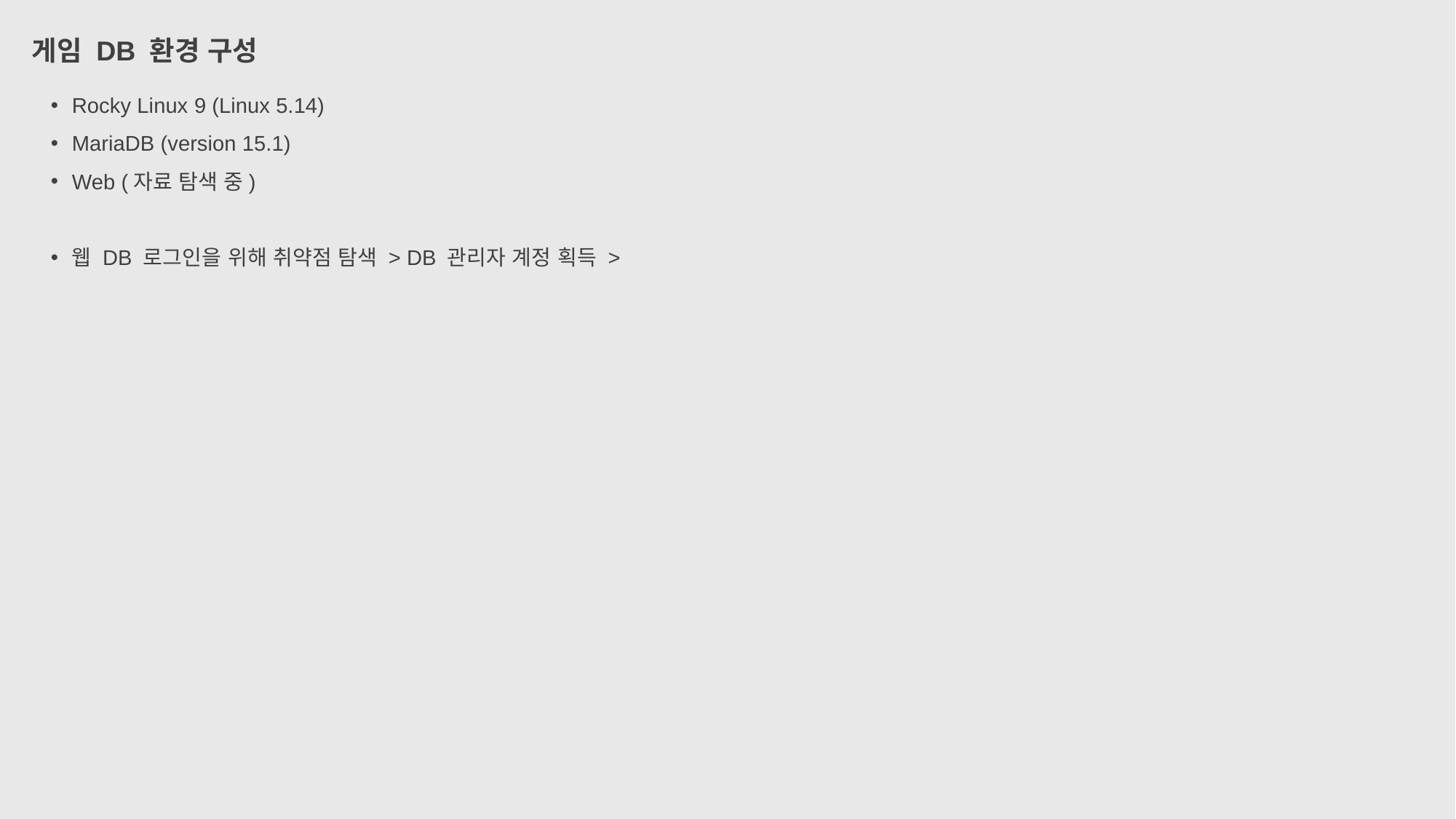

# 게임 DB 환경 구성
Rocky Linux 9 (Linux 5.14)
MariaDB (version 15.1)
Web (자료 탐색 중)

웹 DB 로그인을 위해 취약점 탐색 > DB 관리자 계정 획득 >